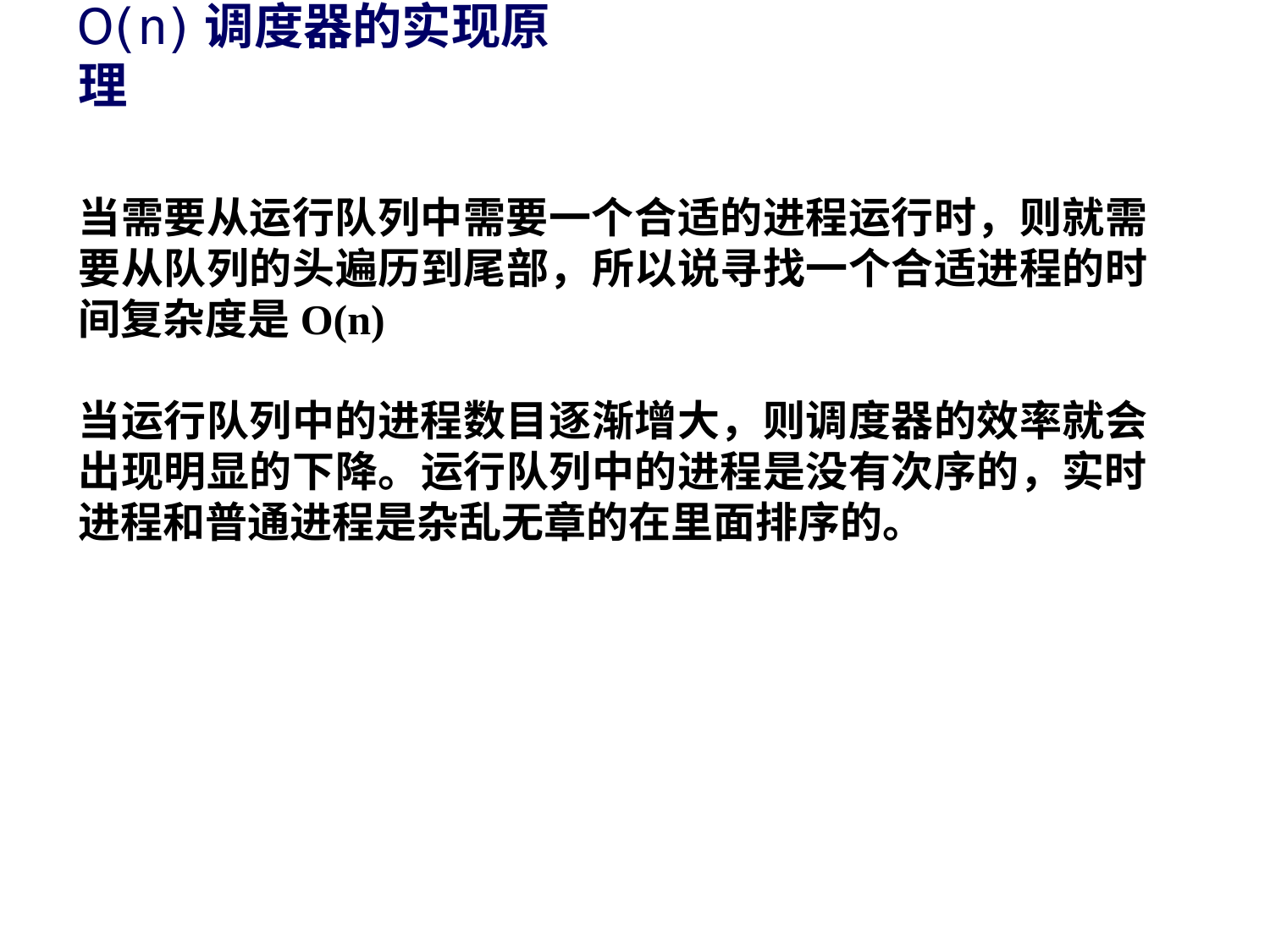

O(n)调度器的实现原理
当需要从运行队列中需要一个合适的进程运行时，则就需要从队列的头遍历到尾部，所以说寻找一个合适进程的时间复杂度是O(n)

当运行队列中的进程数目逐渐增大，则调度器的效率就会出现明显的下降。运行队列中的进程是没有次序的，实时进程和普通进程是杂乱无章的在里面排序的。
77